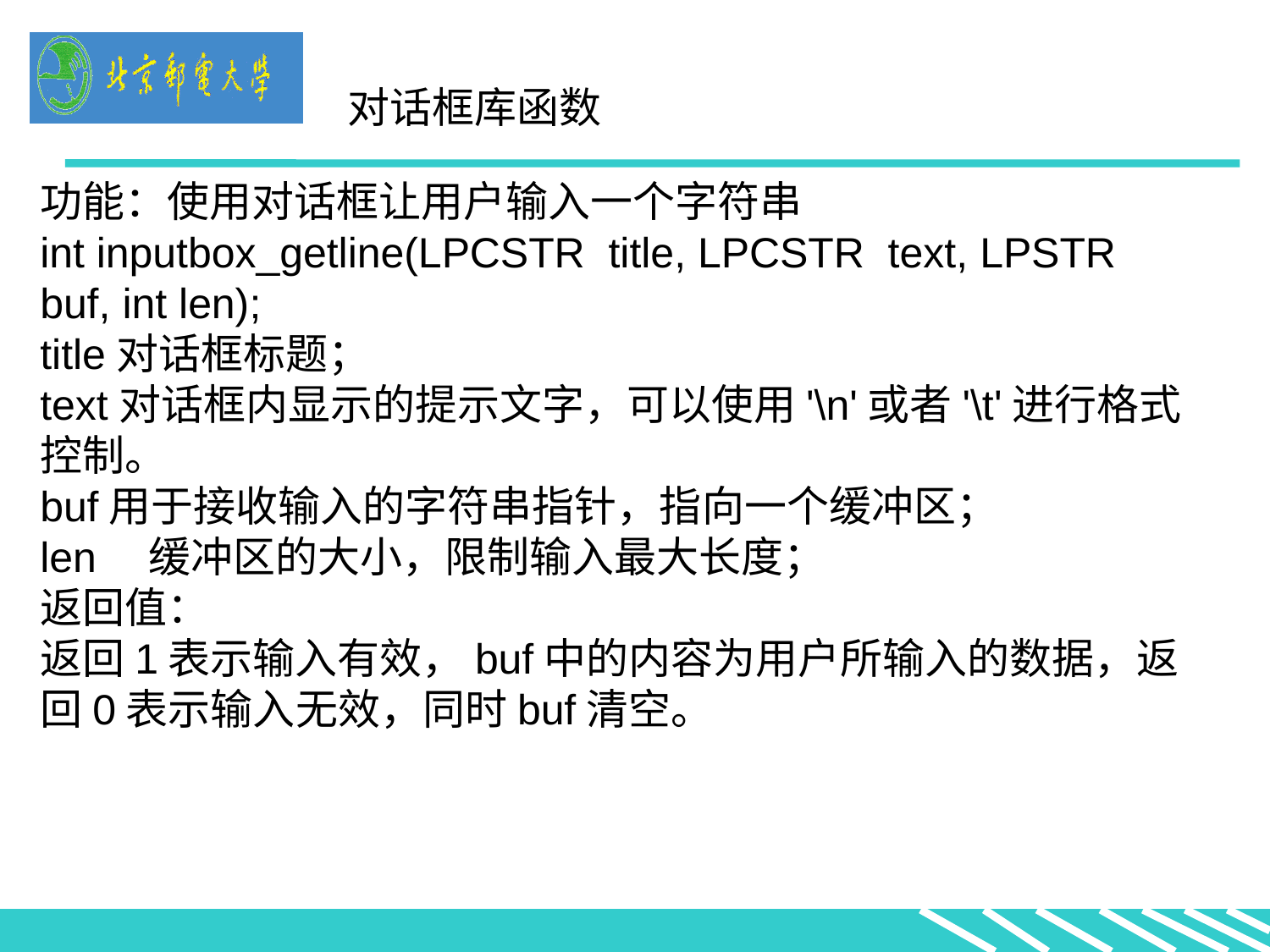

对话框库函数
功能：使用对话框让用户输入一个字符串
int inputbox_getline(LPCSTR  title, LPCSTR  text, LPSTR  buf, int len);
title对话框标题；
text对话框内显示的提示文字，可以使用'\n'或者'\t'进行格式控制。
buf用于接收输入的字符串指针，指向一个缓冲区；
len　缓冲区的大小，限制输入最大长度；
返回值：
返回1表示输入有效，buf中的内容为用户所输入的数据，返回0表示输入无效，同时buf清空。